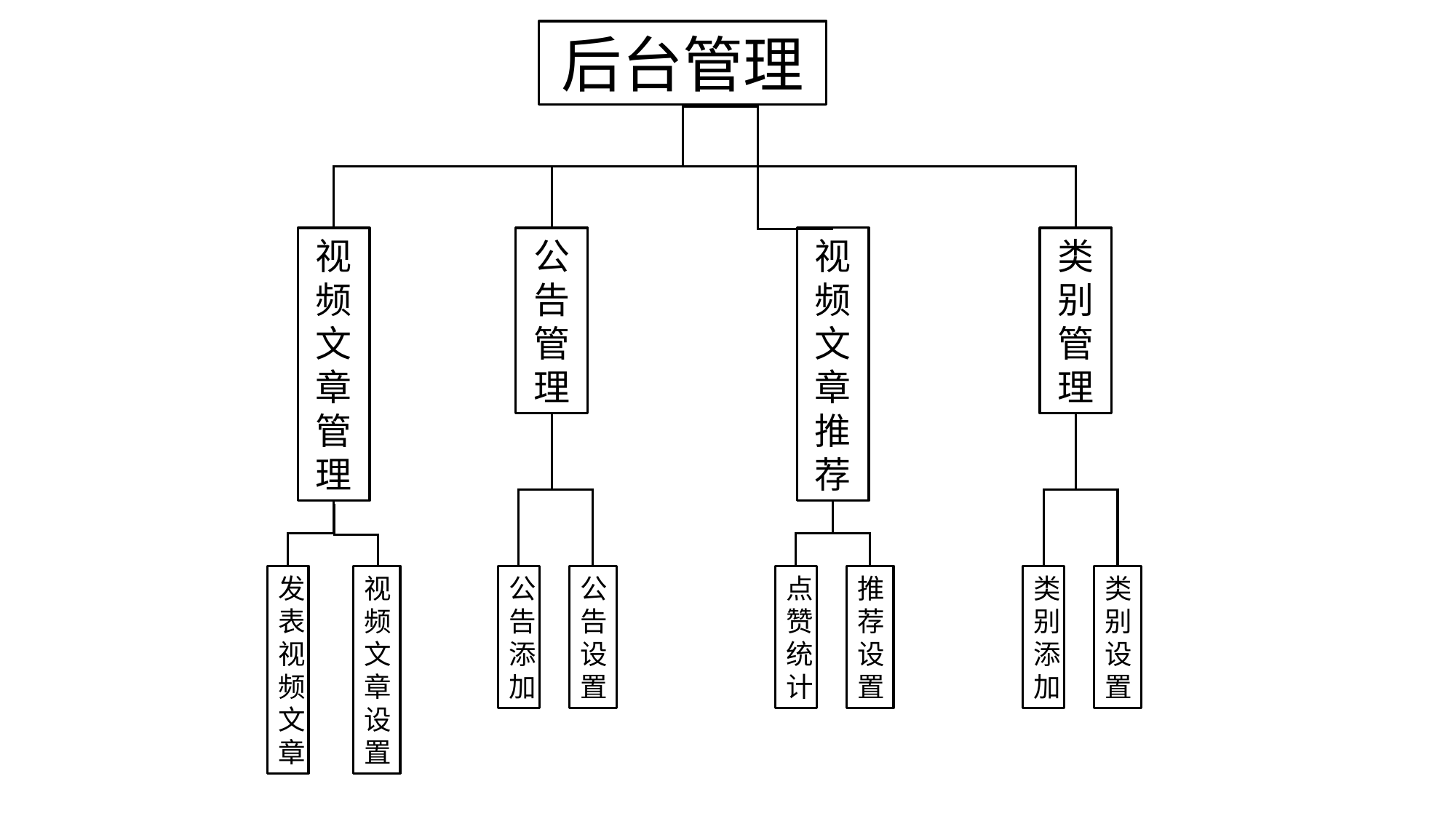

后台管理
视频文章推荐
视频文章管理
公告管理
类别管理
点赞统计
推荐设置
发表视频文章
视频文章设置
公告添加
公告设置
类别添加
类别设置